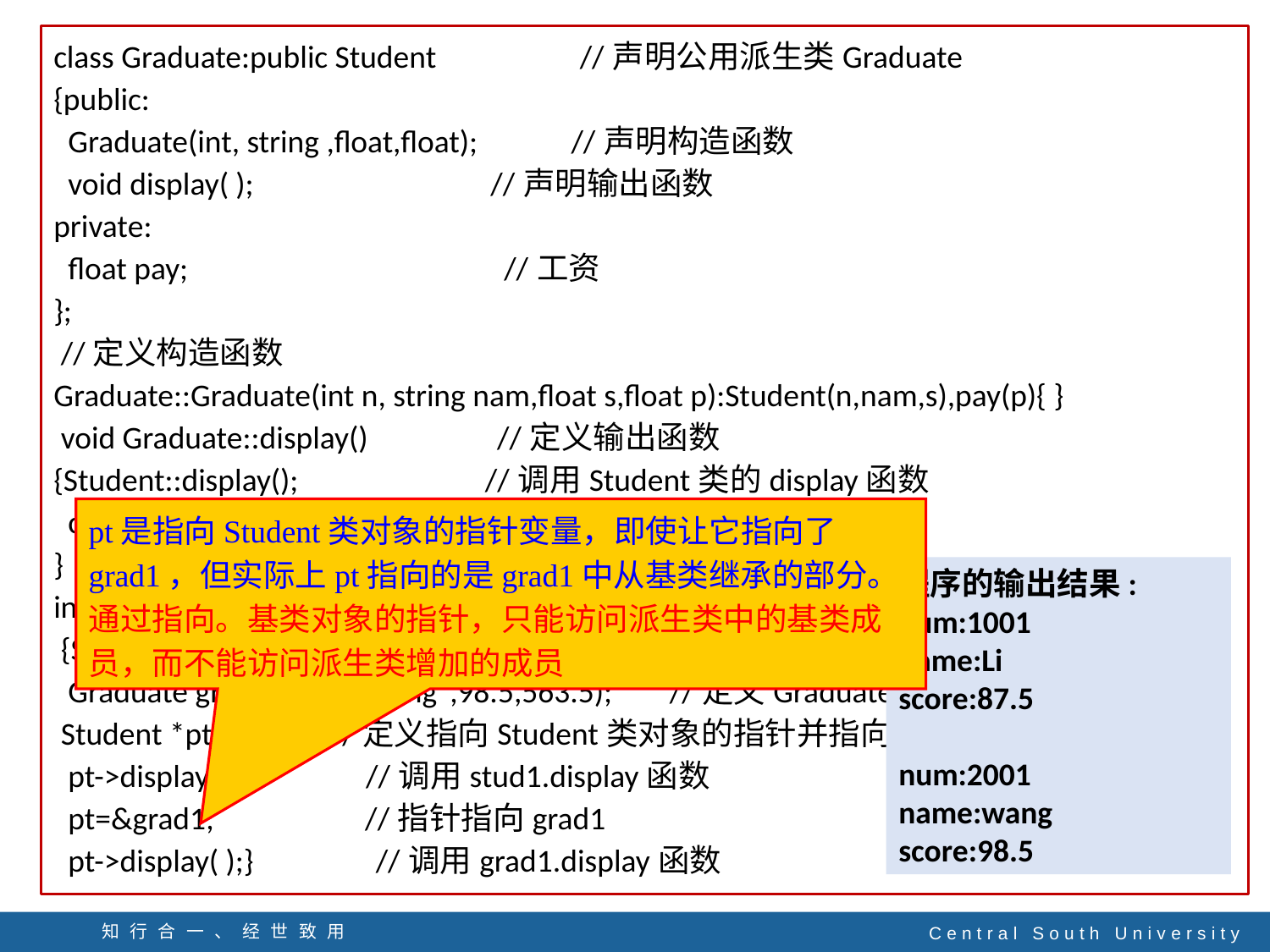

class Graduate:public Student                    //声明公用派生类Graduate
{public:
  Graduate(int, string ,float,float);             //声明构造函数
  void display( );                                 //声明输出函数
private:
  float pay;                                            //工资
};
 //定义构造函数
Graduate::Graduate(int n, string nam,float s,float p):Student(n,nam,s),pay(p){ }
 void Graduate::display()                  //定义输出函数
{Student::display();                          //调用Student类的display函数
  cout<<″pay=″<<pay<<endl;
}
int main()
 {Student stud1(1001,″Li″,87.5);                 //定义Student类对象stud1
  Graduate grad1(2001,″Wang″,98.5,563.5);        //定义Graduate类对象grad1
 Student *pt=&stud1;//定义指向Student类对象的指针并指向stud1
  pt->display( );                 //调用stud1.display函数
  pt=&grad1;                     //指针指向grad1
  pt->display( );}                 //调用grad1.display函数

pt是指向Student类对象的指针变量，即使让它指向了grad1，但实际上pt指向的是grad1中从基类继承的部分。通过指向。基类对象的指针，只能访问派生类中的基类成员，而不能访问派生类增加的成员
程序的输出结果:
num:1001
name:Li
score:87.5

num:2001
name:wang
score:98.5

知行合一、经世致用
自强不息 厚德载物
Central South University